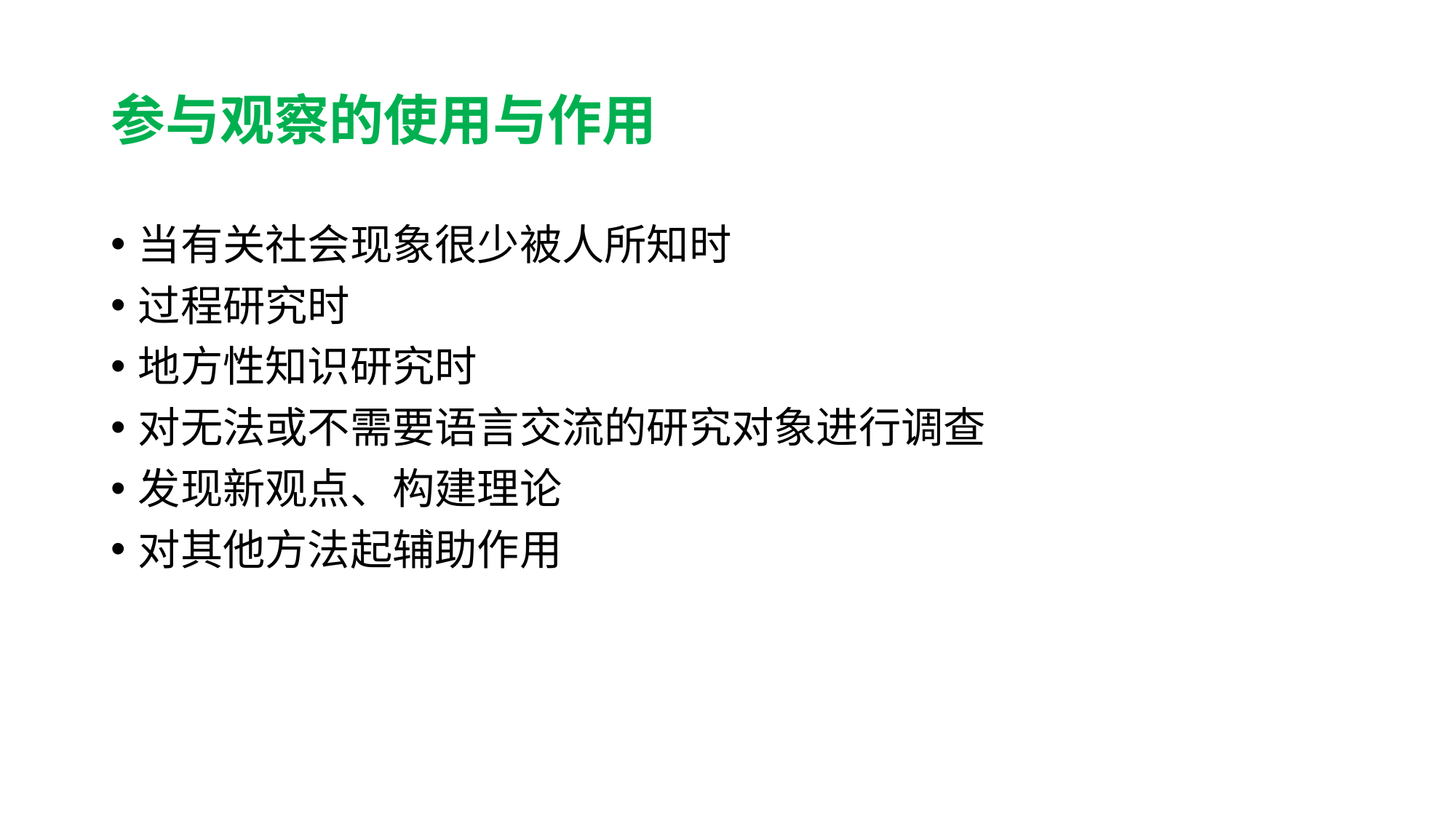

# 参与观察的使用与作用
当有关社会现象很少被人所知时
过程研究时
地方性知识研究时
对无法或不需要语言交流的研究对象进行调查
发现新观点、构建理论
对其他方法起辅助作用